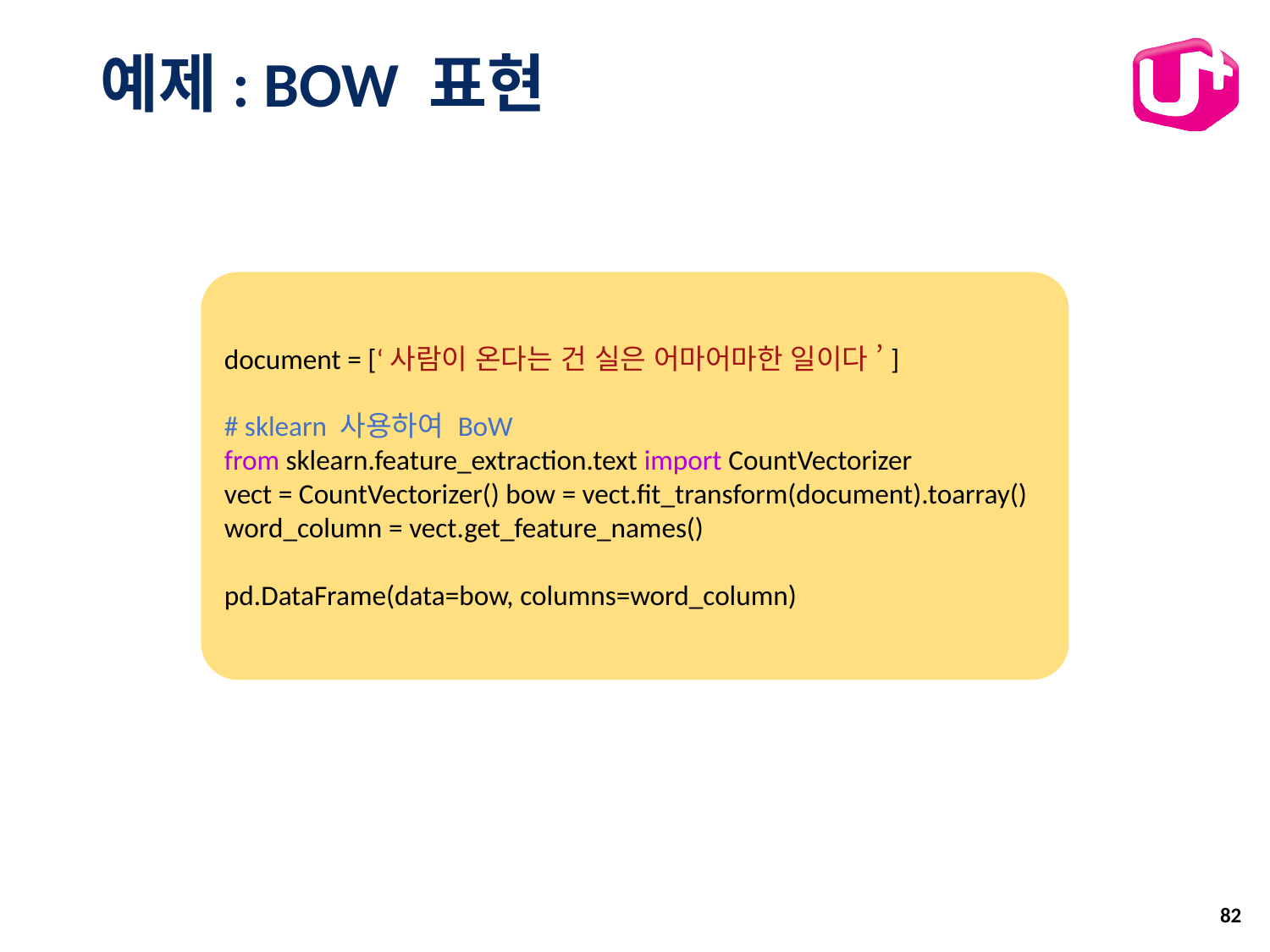

# 예제: BOW 표현
document = [‘사람이 온다는 건 실은 어마어마한 일이다 ’]

# sklearn 사용하여 BoW
from sklearn.feature_extraction.text import CountVectorizer
vect = CountVectorizer() bow = vect.fit_transform(document).toarray()
word_column = vect.get_feature_names()

pd.DataFrame(data=bow, columns=word_column)
82